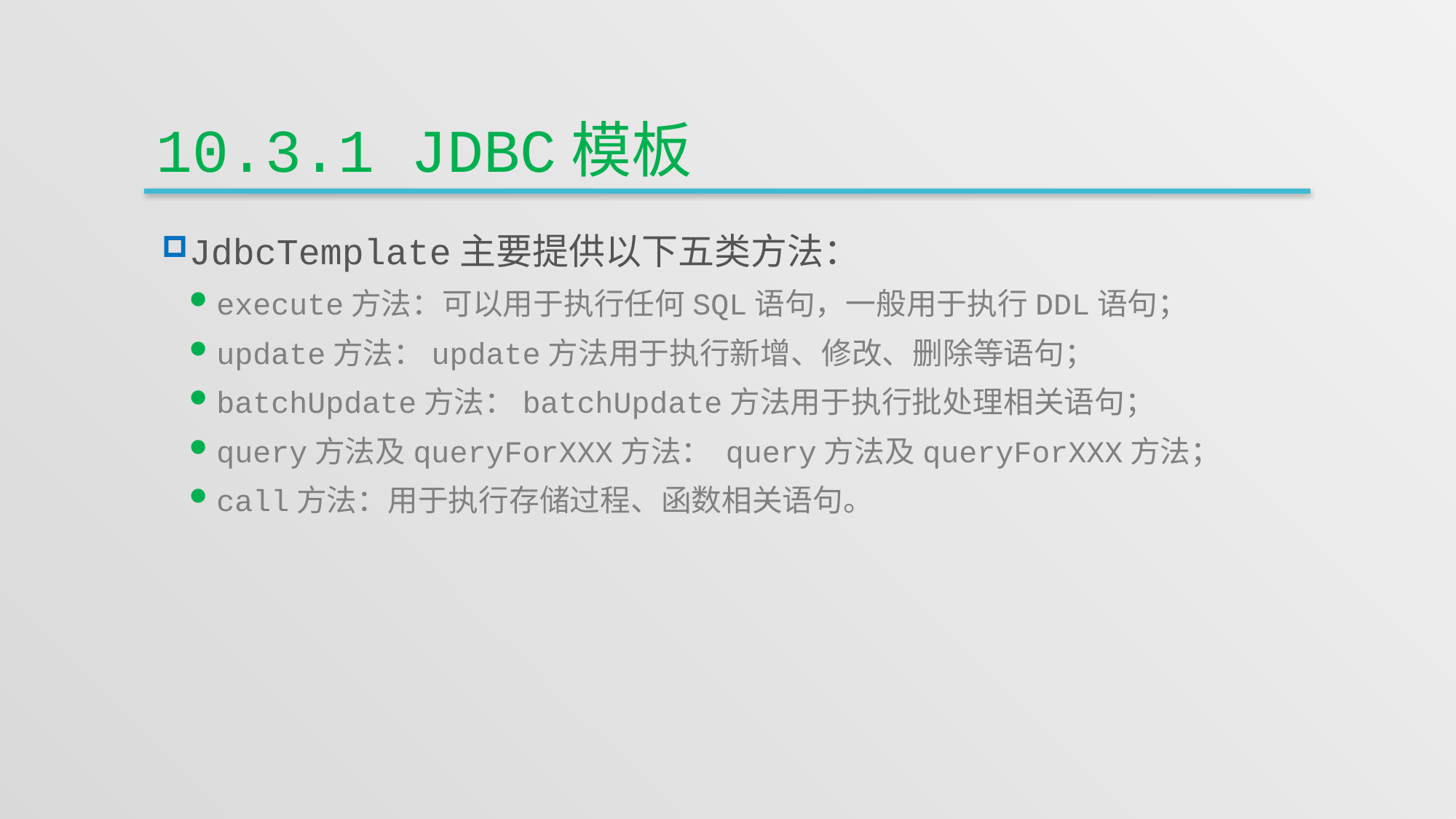

# 10.3.1 JDBC模板
JdbcTemplate主要提供以下五类方法：
execute方法：可以用于执行任何SQL语句，一般用于执行DDL语句；
update方法：update方法用于执行新增、修改、删除等语句；
batchUpdate方法：batchUpdate方法用于执行批处理相关语句；
query方法及queryForXXX方法： query方法及queryForXXX方法；
call方法：用于执行存储过程、函数相关语句。